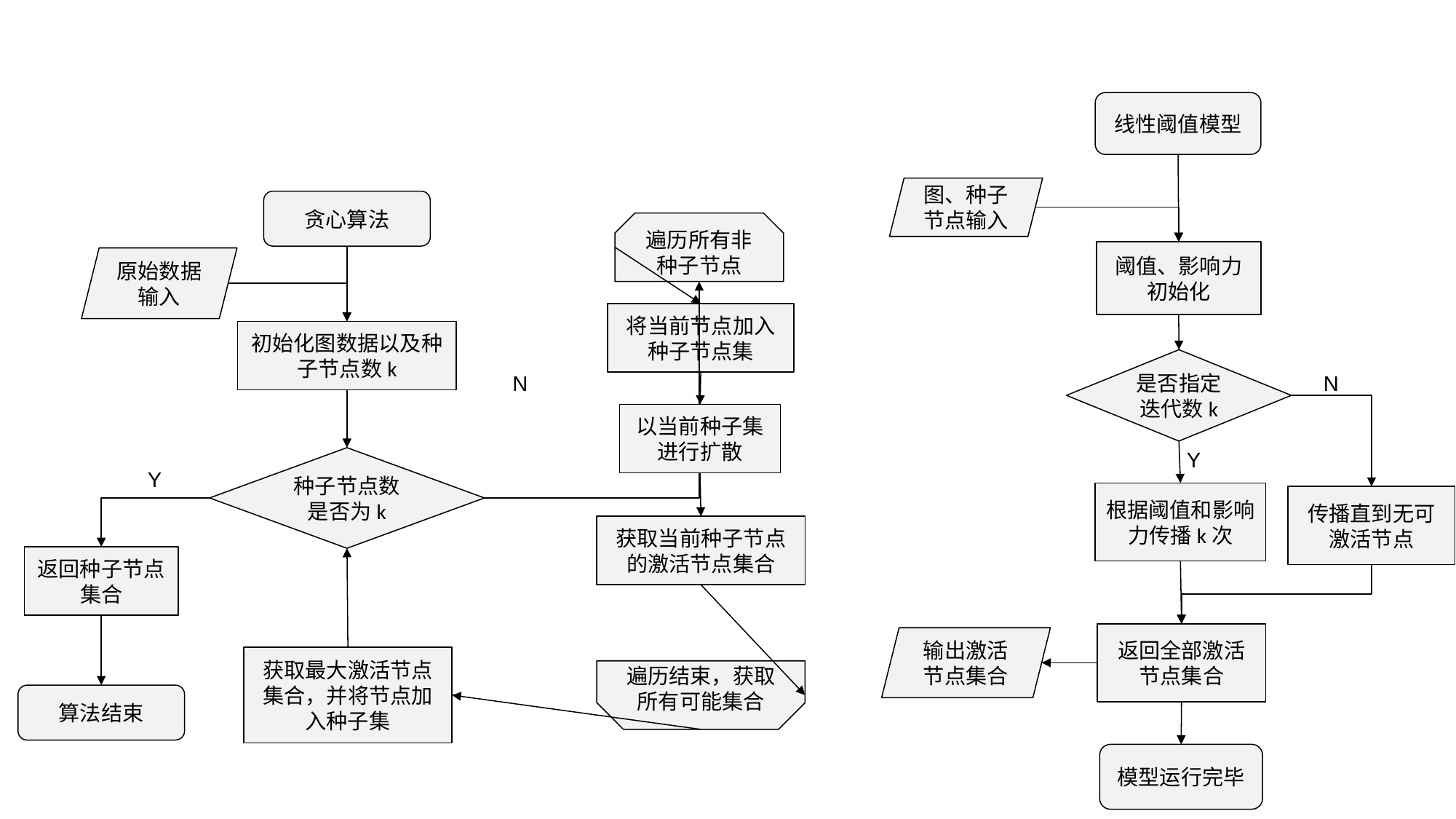

线性阈值模型
图、种子节点输入
贪心算法
遍历所有非种子节点
阈值、影响力初始化
原始数据输入
将当前节点加入种子节点集
初始化图数据以及种子节点数k
是否指定迭代数k
N
N
以当前种子集进行扩散
Y
种子节点数是否为k
Y
根据阈值和影响力传播k次
传播直到无可激活节点
获取当前种子节点的激活节点集合
返回种子节点集合
返回全部激活节点集合
输出激活节点集合
获取最大激活节点集合，并将节点加入种子集
遍历结束，获取所有可能集合
算法结束
模型运行完毕